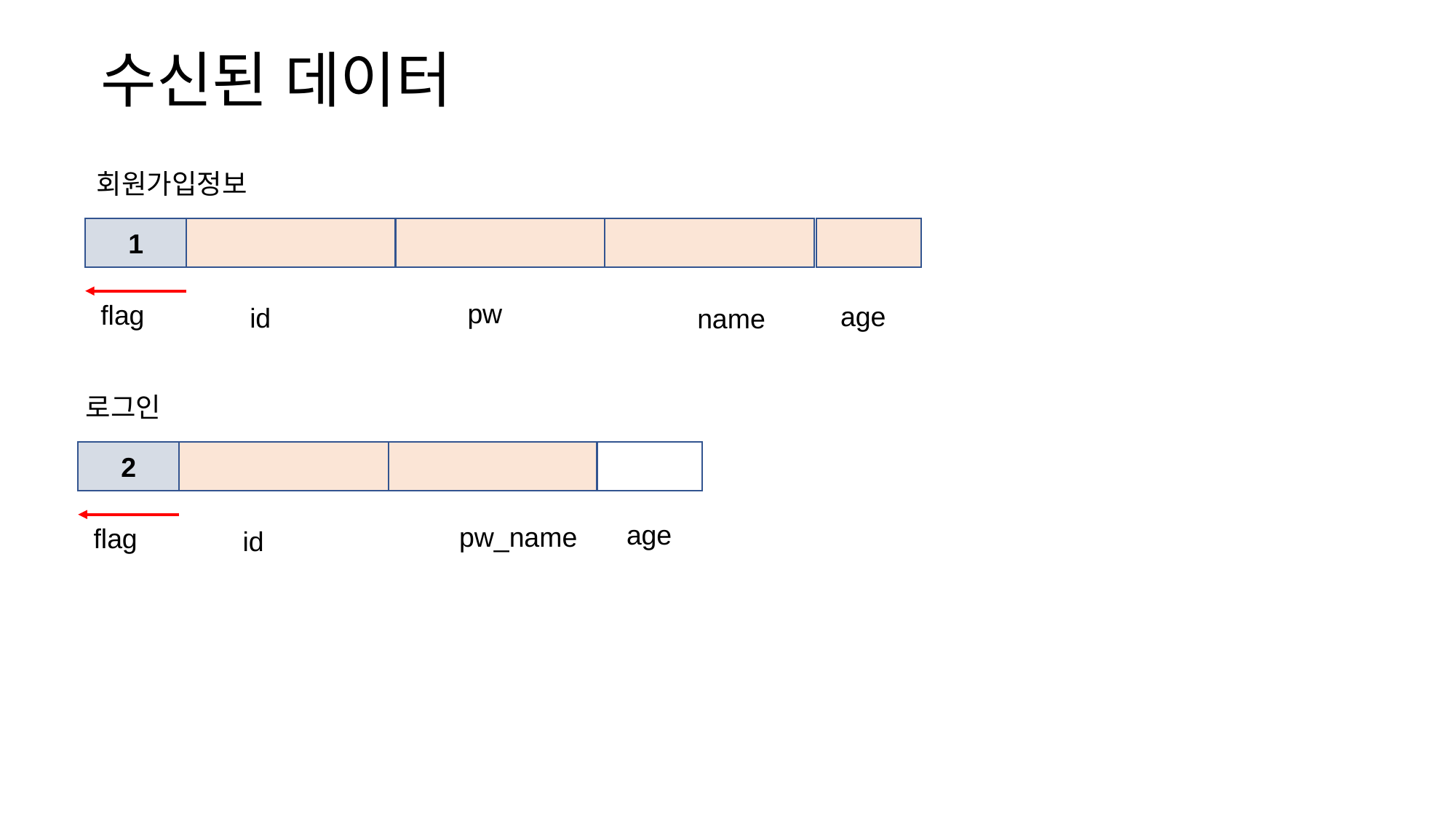

수신된 데이터
회원가입정보
1

pw
flag
age
id
name
로그인
2

age
pw_name
flag
id